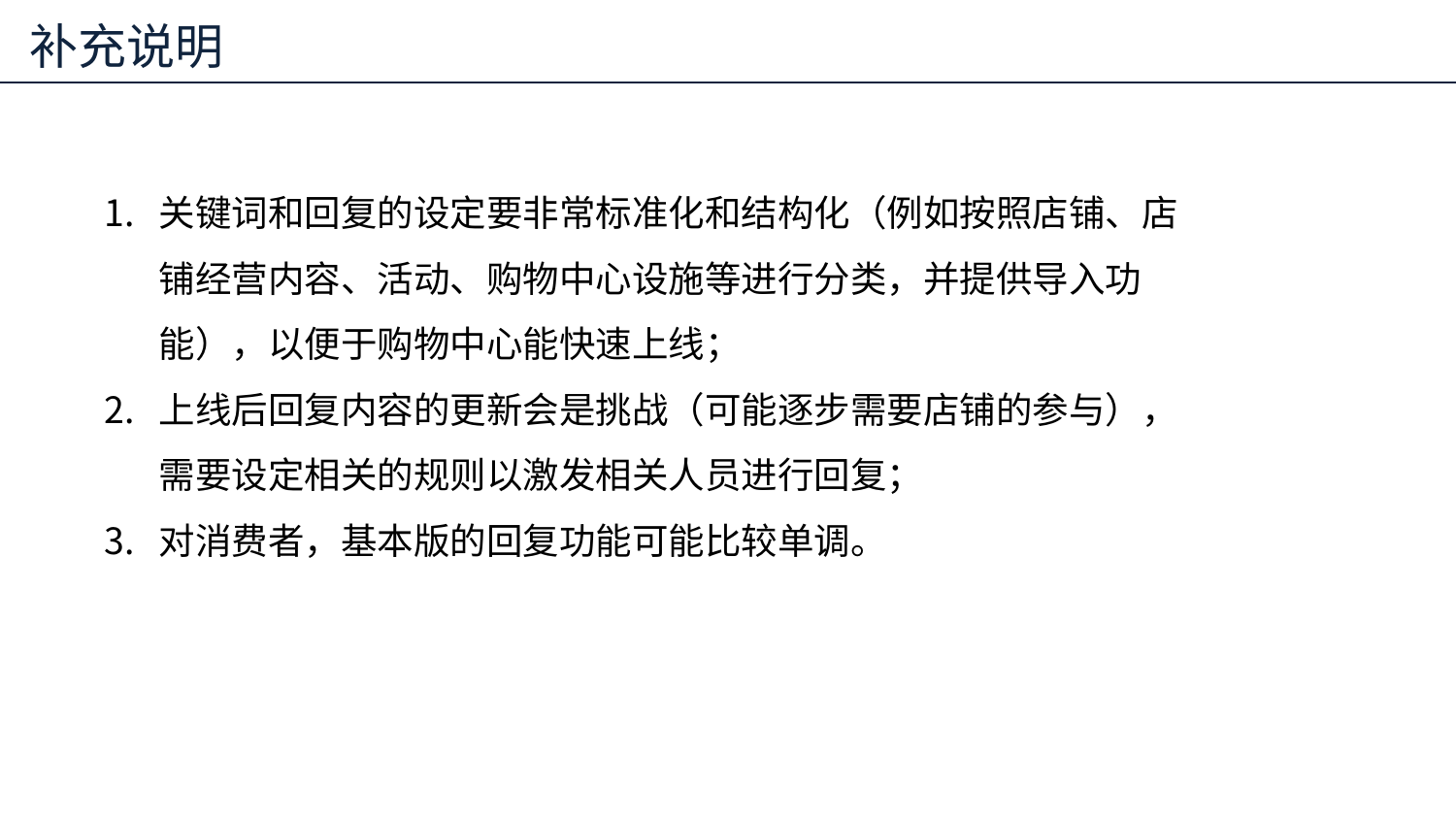

补充说明
关键词和回复的设定要非常标准化和结构化（例如按照店铺、店铺经营内容、活动、购物中心设施等进行分类，并提供导入功能），以便于购物中心能快速上线；
上线后回复内容的更新会是挑战（可能逐步需要店铺的参与），需要设定相关的规则以激发相关人员进行回复；
对消费者，基本版的回复功能可能比较单调。